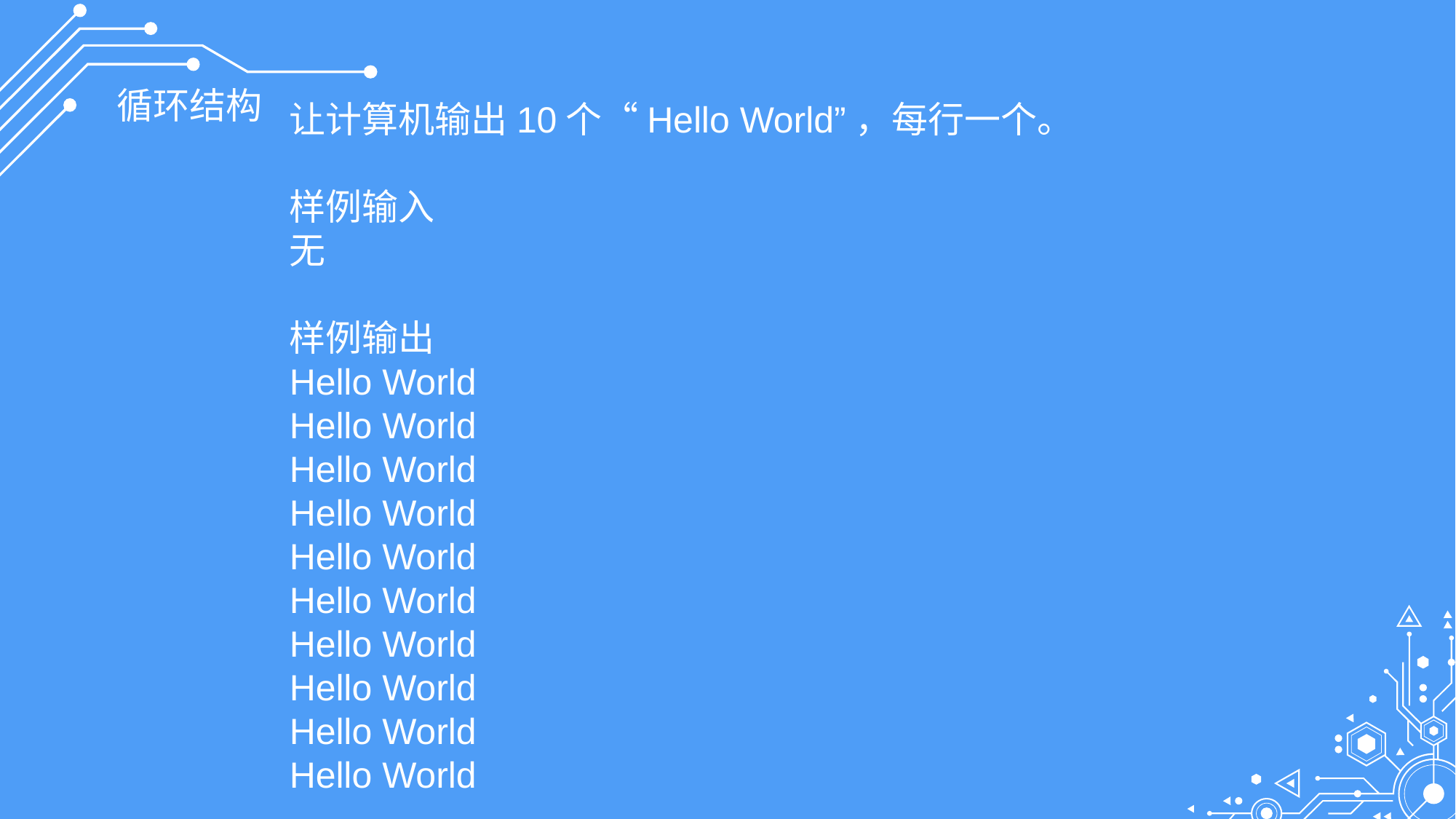

循环结构
让计算机输出10个“Hello World”，每行一个。

样例输入
无

样例输出
Hello World
Hello World
Hello World
Hello World
Hello World
Hello World
Hello World
Hello World
Hello World
Hello World